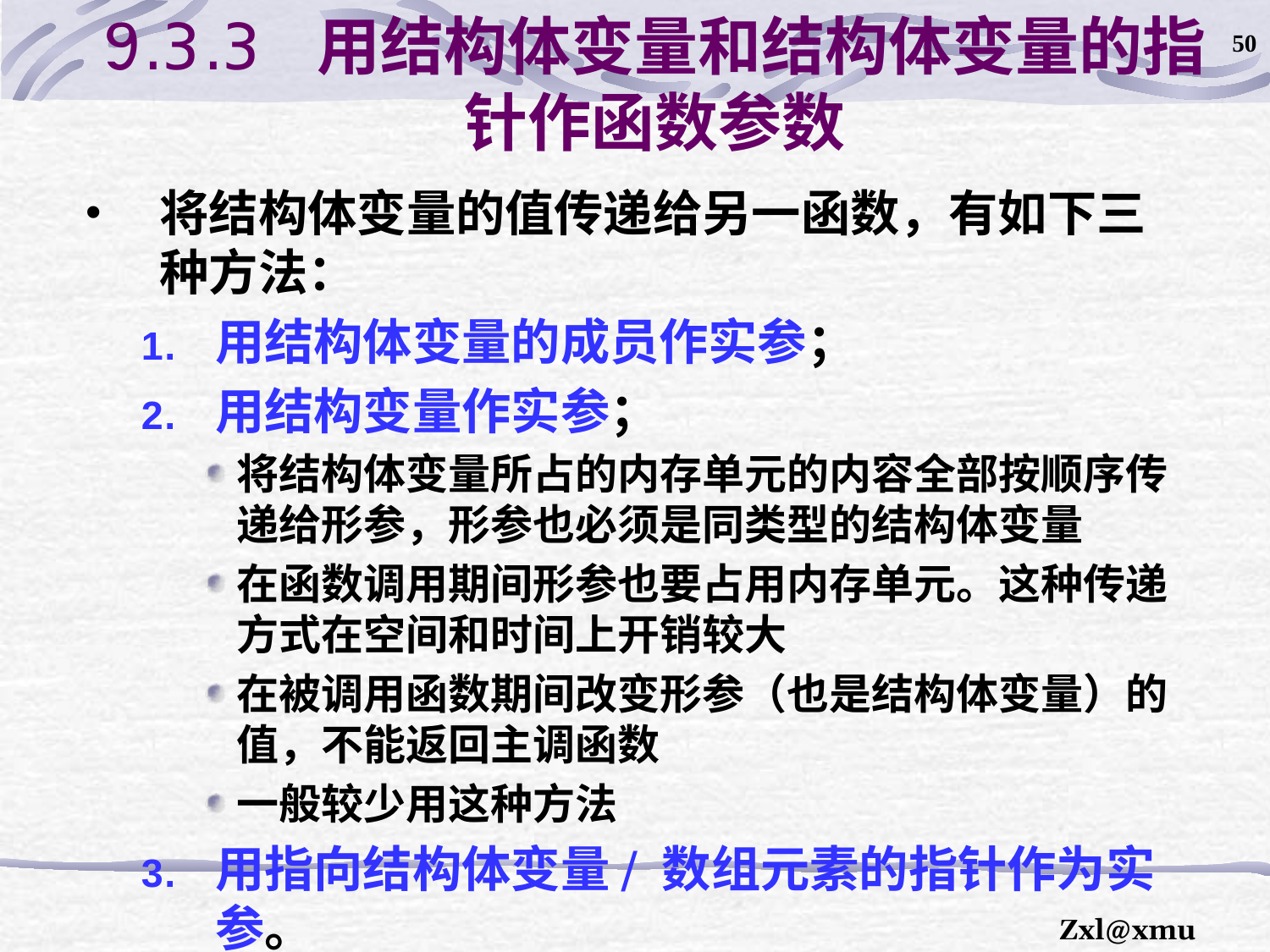

50
# 9.3.3  用结构体变量和结构体变量的指针作函数参数
将结构体变量的值传递给另一函数，有如下三种方法：
用结构体变量的成员作实参；
用结构变量作实参；
将结构体变量所占的内存单元的内容全部按顺序传递给形参，形参也必须是同类型的结构体变量
在函数调用期间形参也要占用内存单元。这种传递方式在空间和时间上开销较大
在被调用函数期间改变形参（也是结构体变量）的值，不能返回主调函数
一般较少用这种方法
用指向结构体变量/数组元素的指针作为实参。